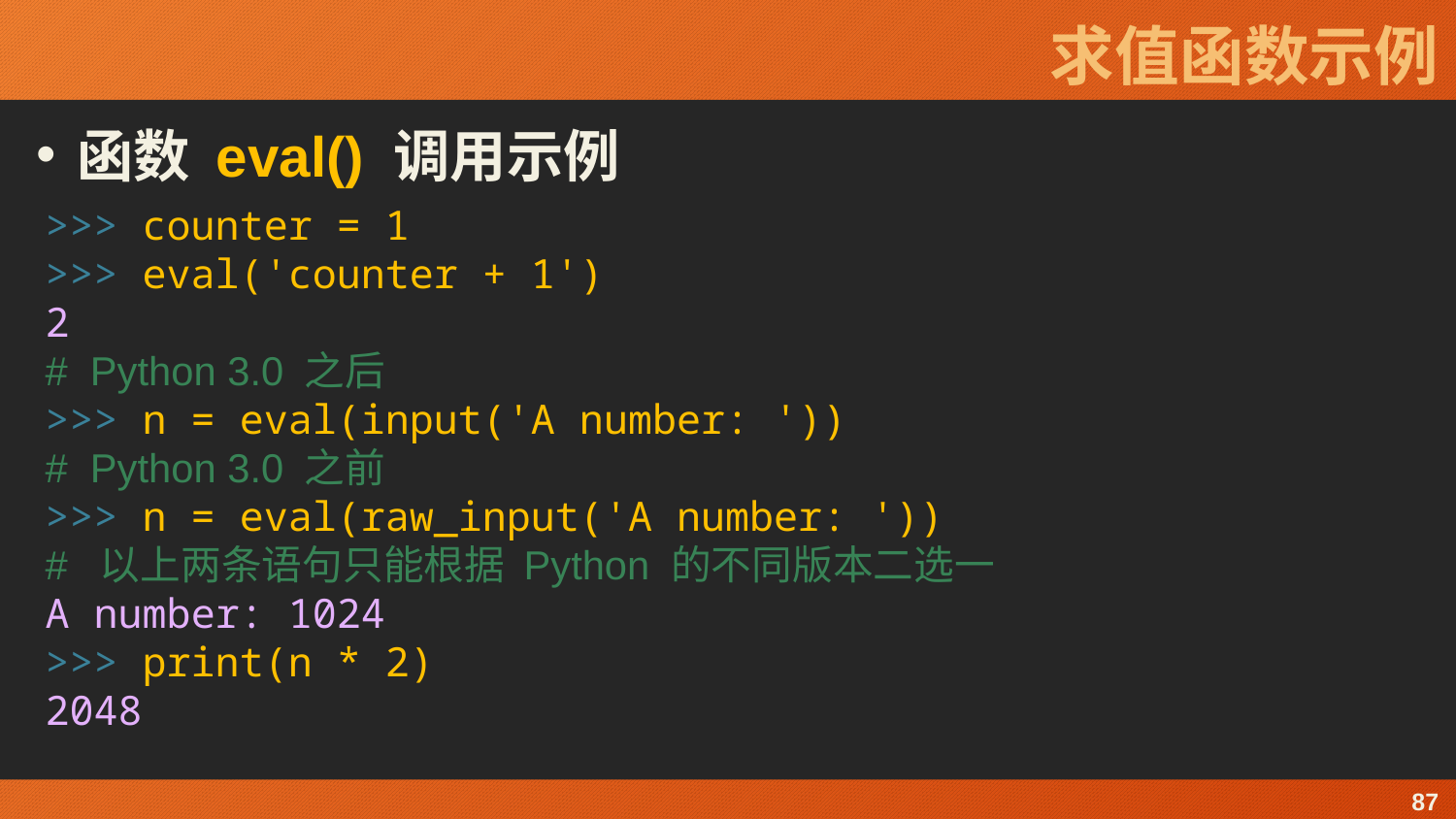

# 求值函数示例
函数 eval() 调用示例
>>> counter = 1
>>> eval('counter + 1')
2
#  Python 3.0 之后
>>> n = eval(input('A number: '))
#  Python 3.0 之前
>>> n = eval(raw_input('A number: '))
#  以上两条语句只能根据 Python 的不同版本二选一
A number: 1024
>>> print(n * 2)
2048
87